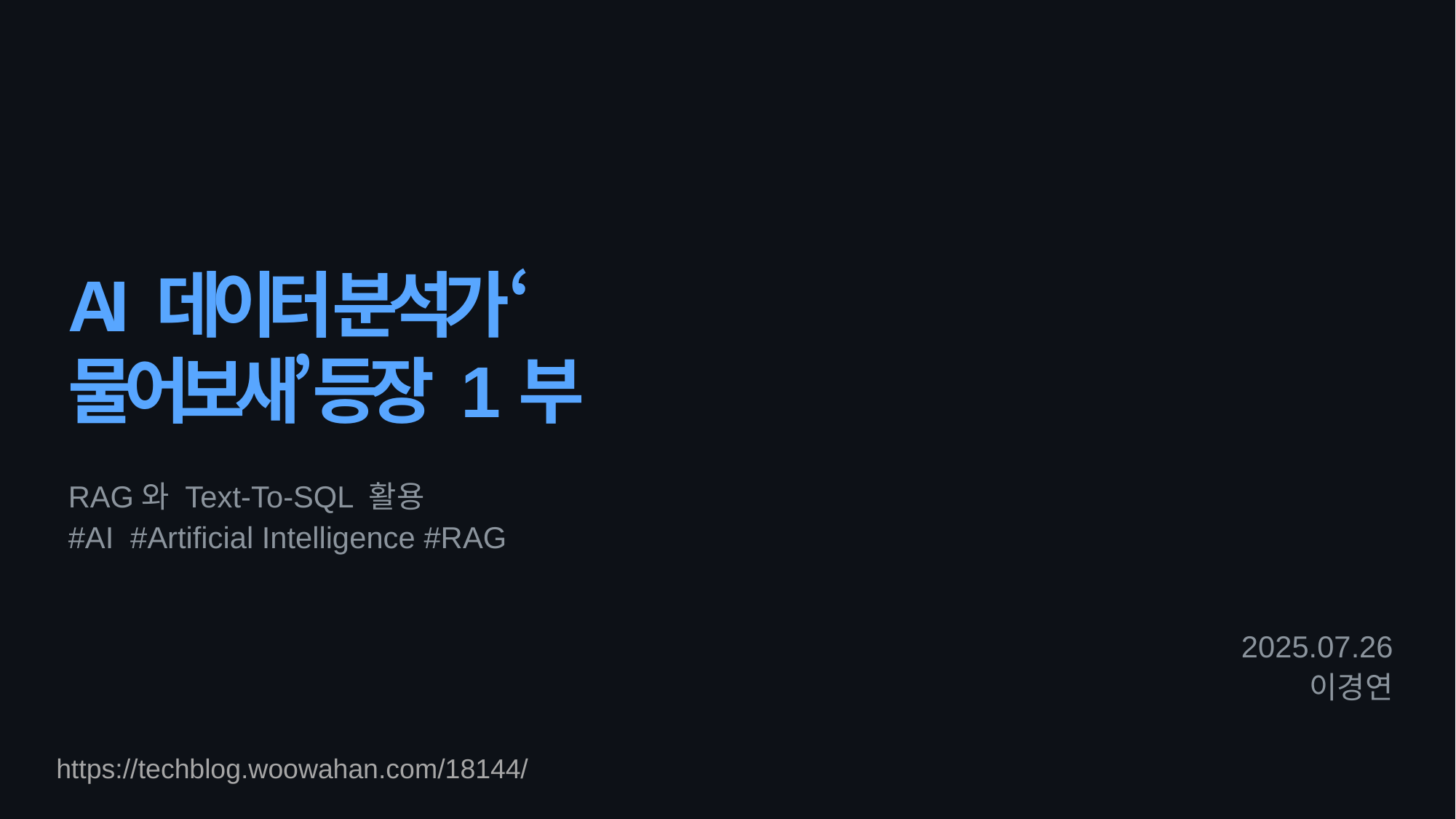

# AI 데이터 분석가 ‘물어보새’ 등장 1부
RAG와 Text-To-SQL 활용
#AI  #Artificial Intelligence #RAG
2025.07.26
이경연
https://techblog.woowahan.com/18144/